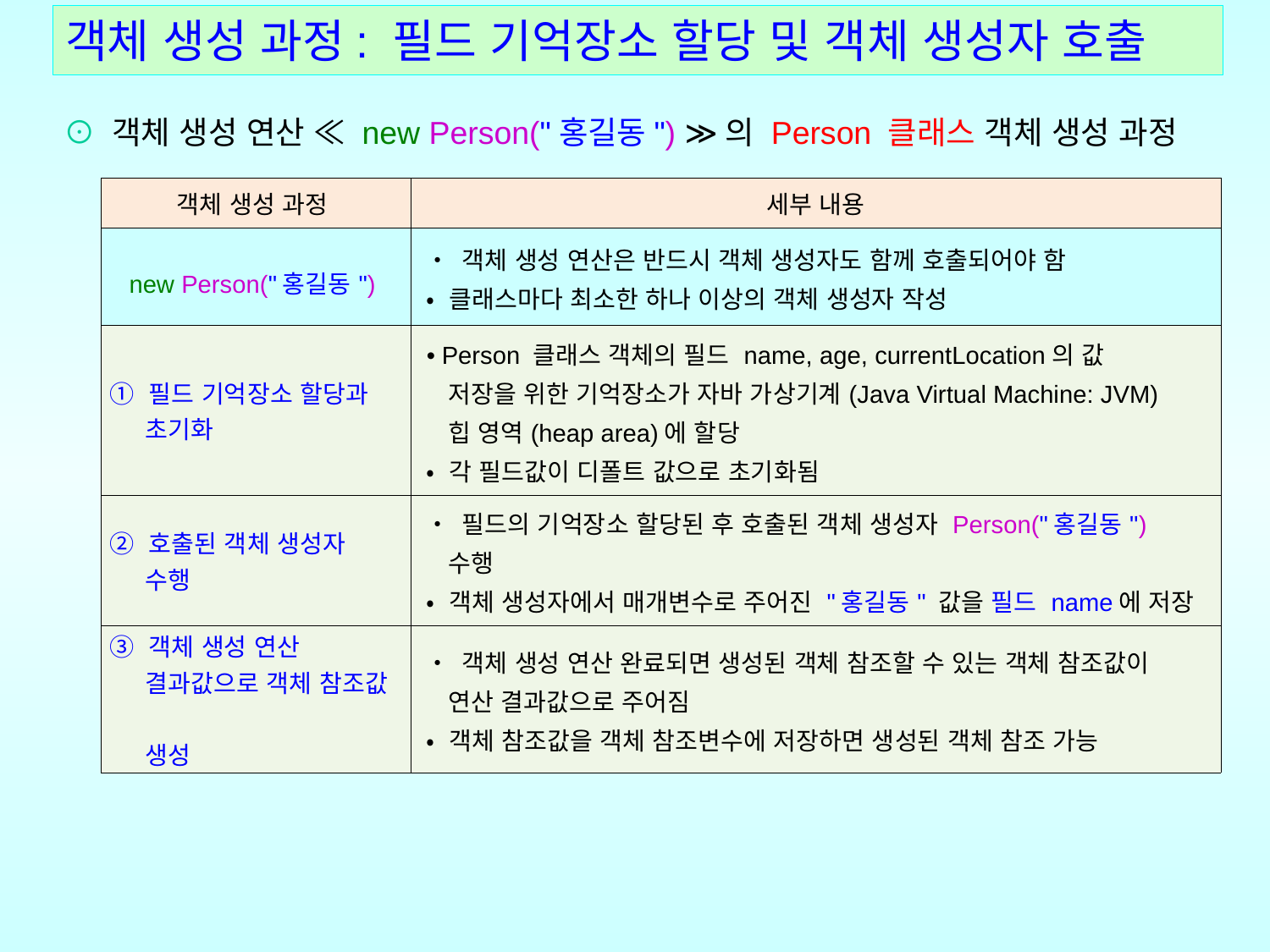

객체 생성 과정: 필드 기억장소 할당 및 객체 생성자 호출
⊙ 객체 생성 연산 ≪ new Person("홍길동") ≫의 Person 클래스 객체 생성 과정
| 객체 생성 과정 | 세부 내용 |
| --- | --- |
| new Person("홍길동") | • 객체 생성 연산은 반드시 객체 생성자도 함께 호출되어야 함 • 클래스마다 최소한 하나 이상의 객체 생성자 작성 |
| ① 필드 기억장소 할당과 초기화 | • Person 클래스 객체의 필드 name, age, currentLocation의 값 저장을 위한 기억장소가 자바 가상기계(Java Virtual Machine: JVM) 힙 영역(heap area)에 할당 • 각 필드값이 디폴트 값으로 초기화됨 |
| ② 호출된 객체 생성자 수행 | • 필드의 기억장소 할당된 후 호출된 객체 생성자 Person("홍길동") 수행 • 객체 생성자에서 매개변수로 주어진 "홍길동" 값을 필드 name에 저장 |
| ③ 객체 생성 연산 결과값으로 객체 참조값 생성 | • 객체 생성 연산 완료되면 생성된 객체 참조할 수 있는 객체 참조값이 연산 결과값으로 주어짐 • 객체 참조값을 객체 참조변수에 저장하면 생성된 객체 참조 가능 |